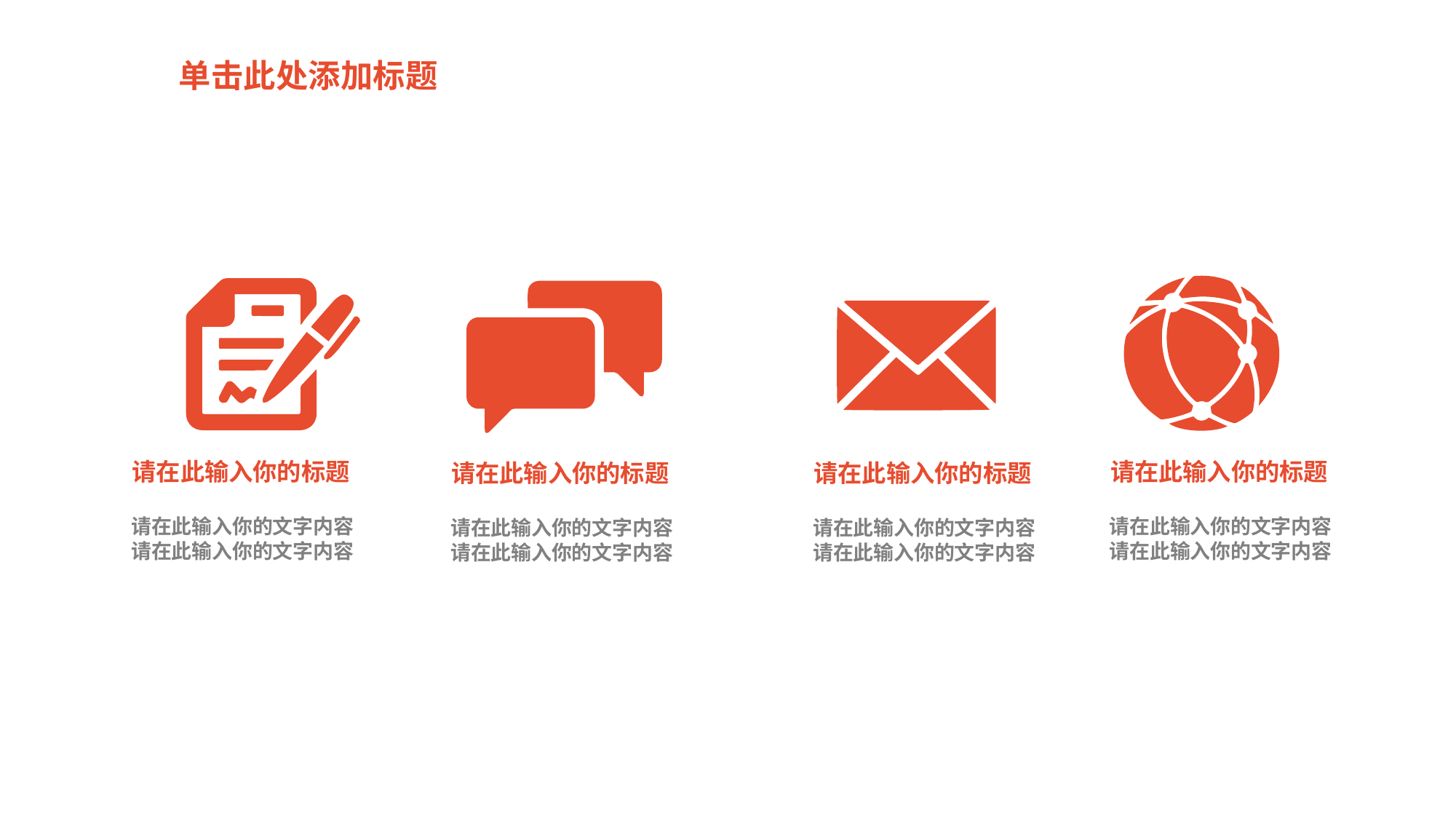

单击此处添加标题

请在此输入你的标题
请在此输入你的文字内容
请在此输入你的文字内容
请在此输入你的标题
请在此输入你的文字内容
请在此输入你的文字内容
请在此输入你的标题
请在此输入你的文字内容
请在此输入你的文字内容
请在此输入你的标题
请在此输入你的文字内容
请在此输入你的文字内容
2018/1/24